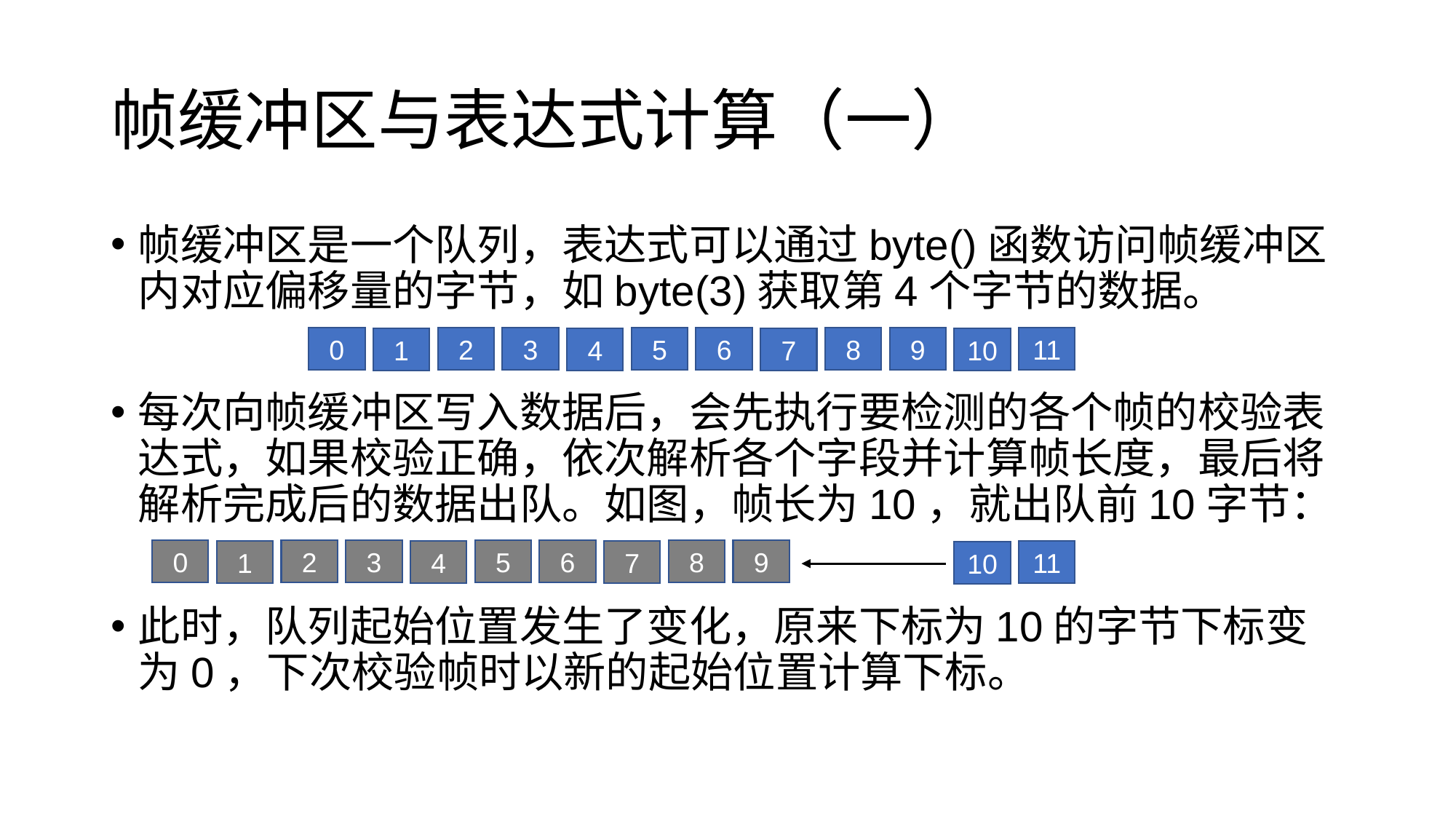

# 帧缓冲区与表达式计算（一）
帧缓冲区是一个队列，表达式可以通过byte()函数访问帧缓冲区内对应偏移量的字节，如byte(3)获取第4个字节的数据。

每次向帧缓冲区写入数据后，会先执行要检测的各个帧的校验表达式，如果校验正确，依次解析各个字段并计算帧长度，最后将解析完成后的数据出队。如图，帧长为10，就出队前10字节：

此时，队列起始位置发生了变化，原来下标为10的字节下标变为0，下次校验帧时以新的起始位置计算下标。
0
2
3
5
6
8
9
11
1
4
7
10
0
2
3
5
6
8
9
1
4
7
11
10